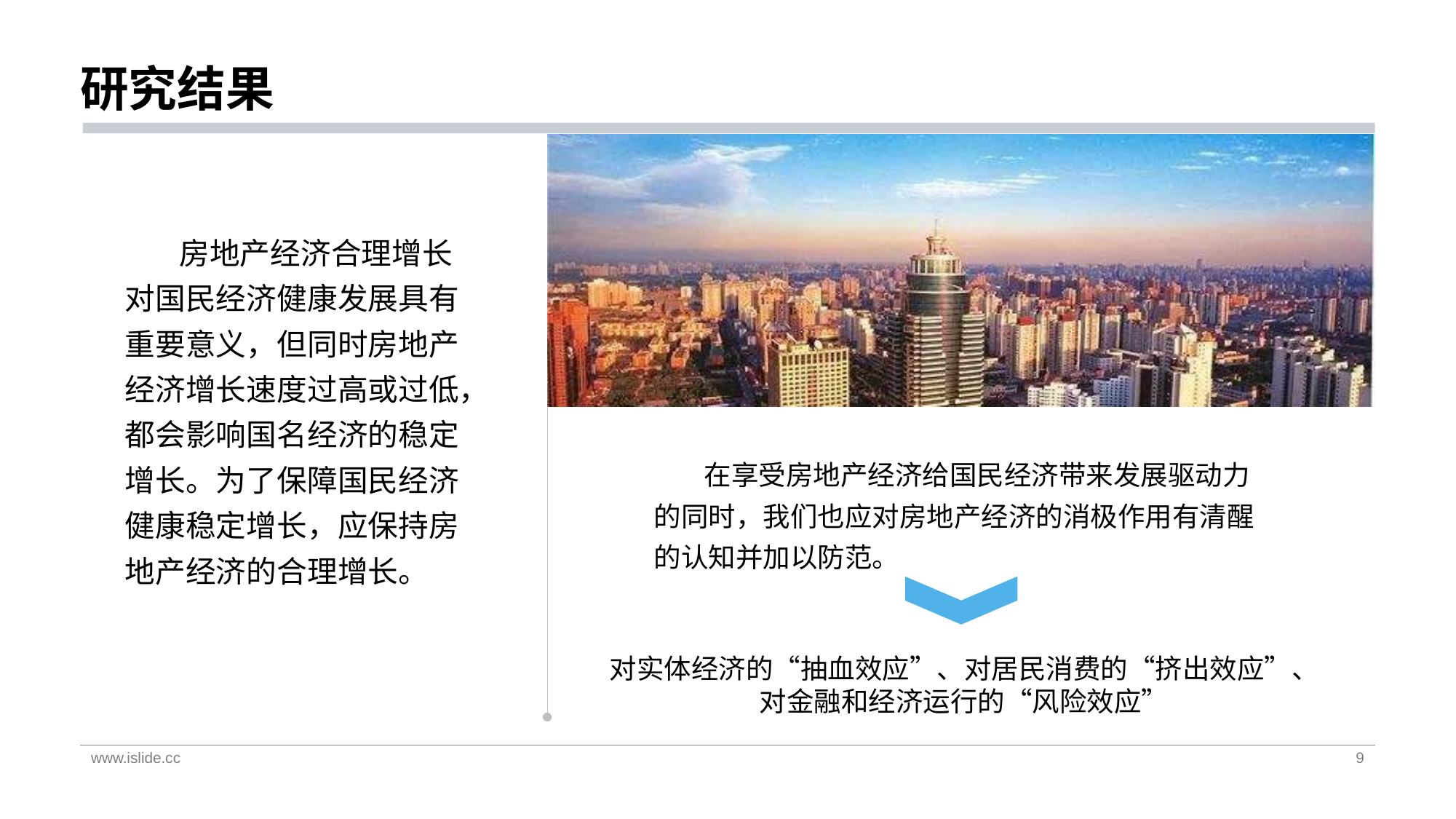

# 研究结果

       房地产经济合理增长对国民经济健康发展具有重要意义，但同时房地产经济增长速度过高或过低，都会影响国名经济的稳定增长。为了保障国民经济健康稳定增长，应保持房地产经济的合理增长。
       在享受房地产经济给国民经济带来发展驱动力的同时，我们也应对房地产经济的消极作用有清醒的认知并加以防范。

对实体经济的“抽血效应”、对居民消费的“挤出效应”、对金融和经济运行的“风险效应”
www.islide.cc
9